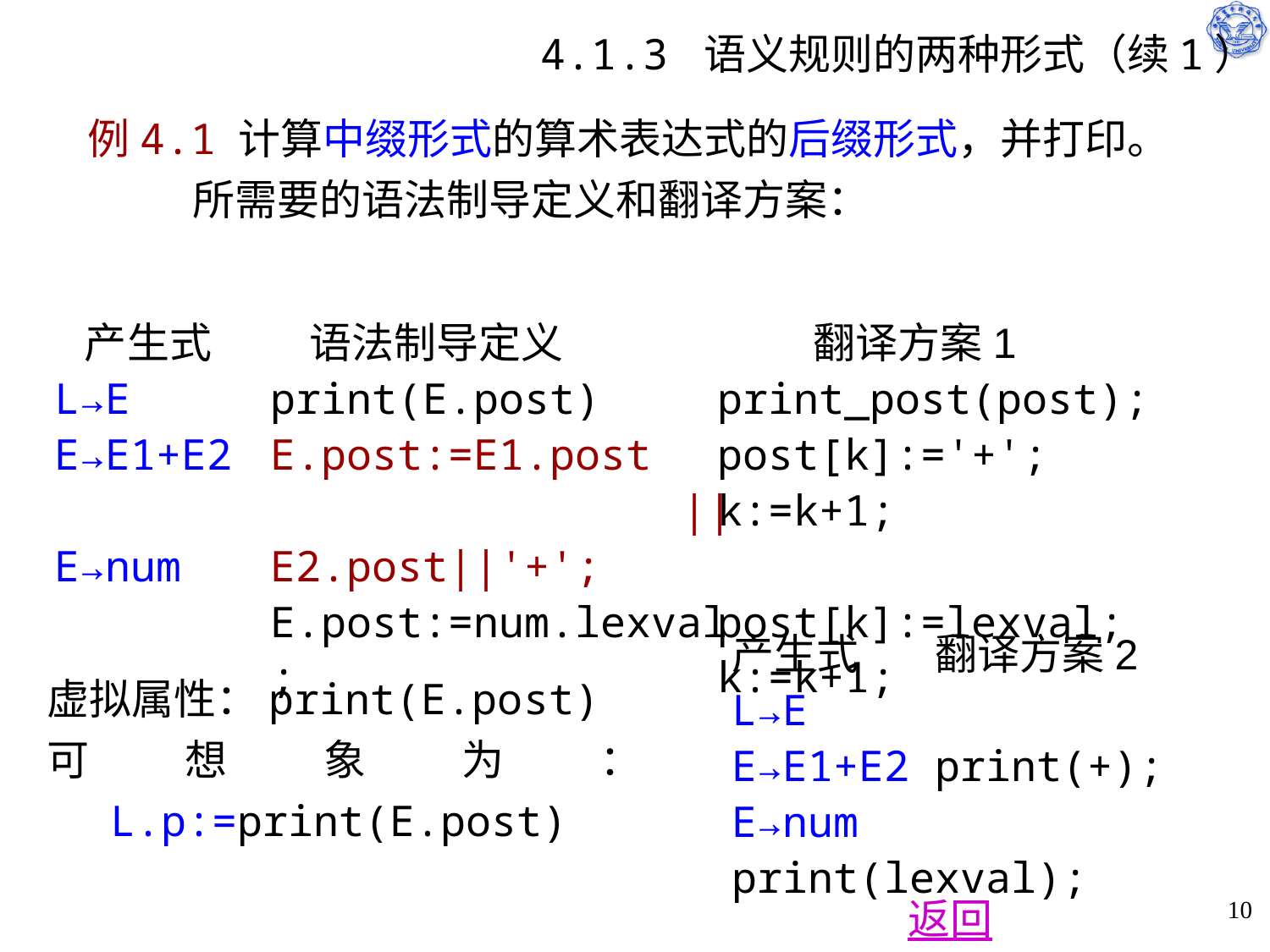

# 4.1.3 语义规则的两种形式（续1）
例4.1 计算中缀形式的算术表达式的后缀形式，并打印。
          所需要的语法制导定义和翻译方案：
产生式
L→E
E→E1+E2

E→num
   语法制导定义
print(E.post)
E.post:=E1.post
    ||E2.post||'+';
E.post:=num.lexval;
         翻译方案1
print_post(post);
post[k]:='+';  k:=k+1;

post[k]:=lexval; k:=k+1;
产生式        翻译方案2
L→E
E→E1+E2 print(+);
E→num   print(lexval);
虚拟属性：print(E.post)
可想象为：L.p:=print(E.post)
返回
10